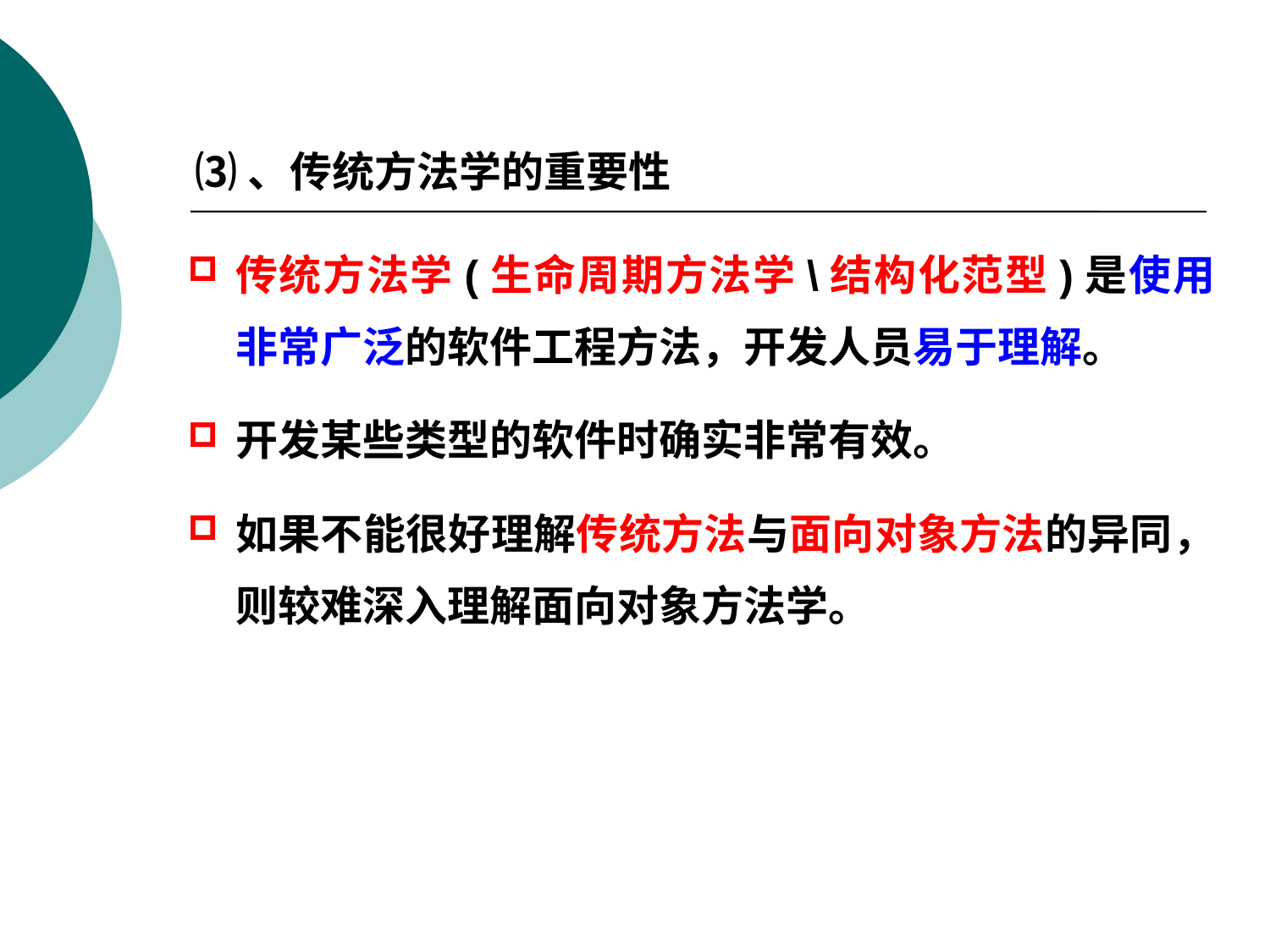

⑶、传统方法学的重要性
传统方法学(生命周期方法学\结构化范型)是使用非常广泛的软件工程方法，开发人员易于理解。
开发某些类型的软件时确实非常有效。
如果不能很好理解传统方法与面向对象方法的异同，则较难深入理解面向对象方法学。